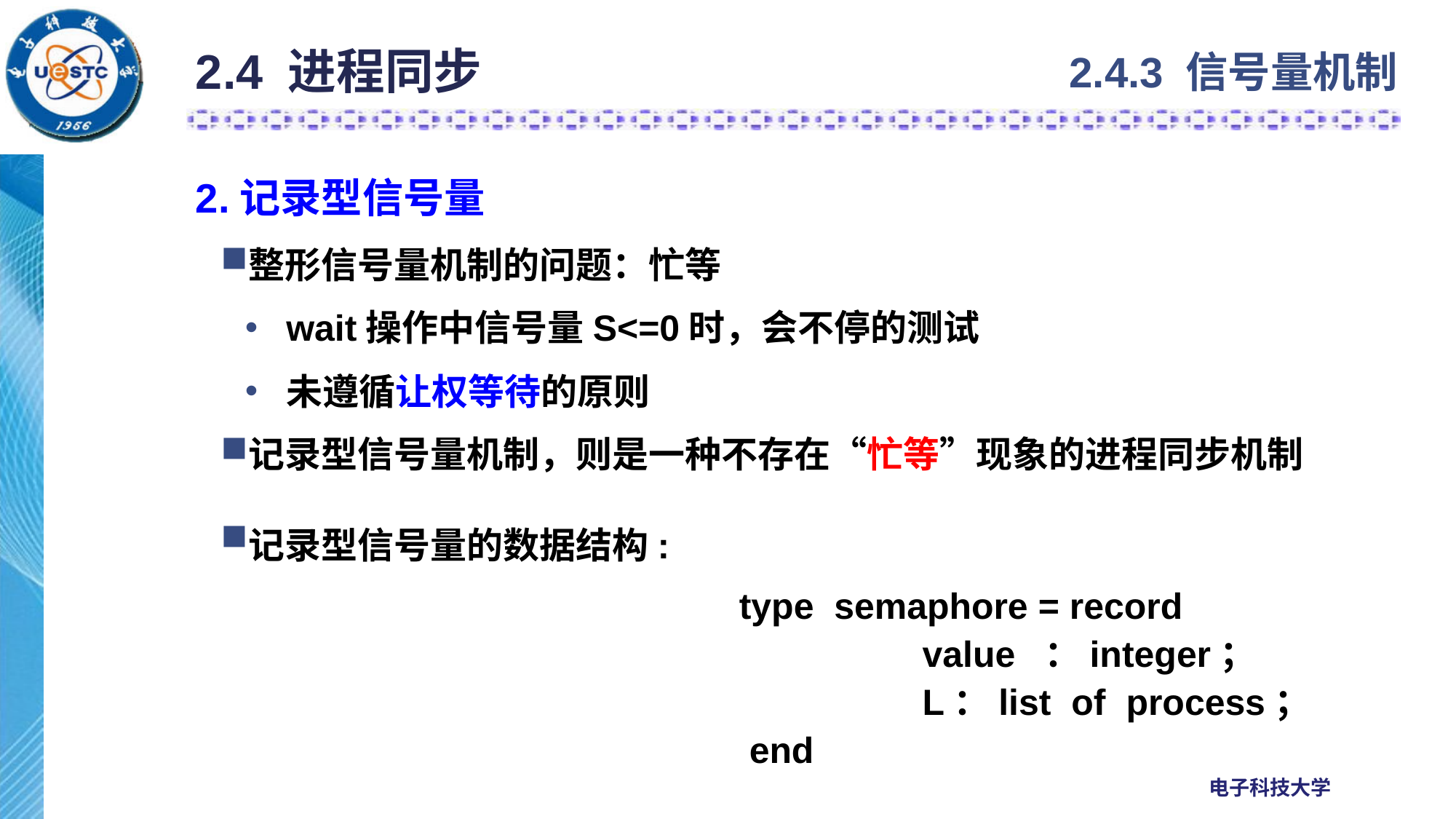

2.4 进程同步
2.4.3 信号量机制
2.记录型信号量
整形信号量机制的问题：忙等
wait操作中信号量S<=0时，会不停的测试
未遵循让权等待的原则
记录型信号量机制，则是一种不存在“忙等”现象的进程同步机制
记录型信号量的数据结构:
type  semaphore = record
                  value  ：integer；
                  L：list  of  process；
 end